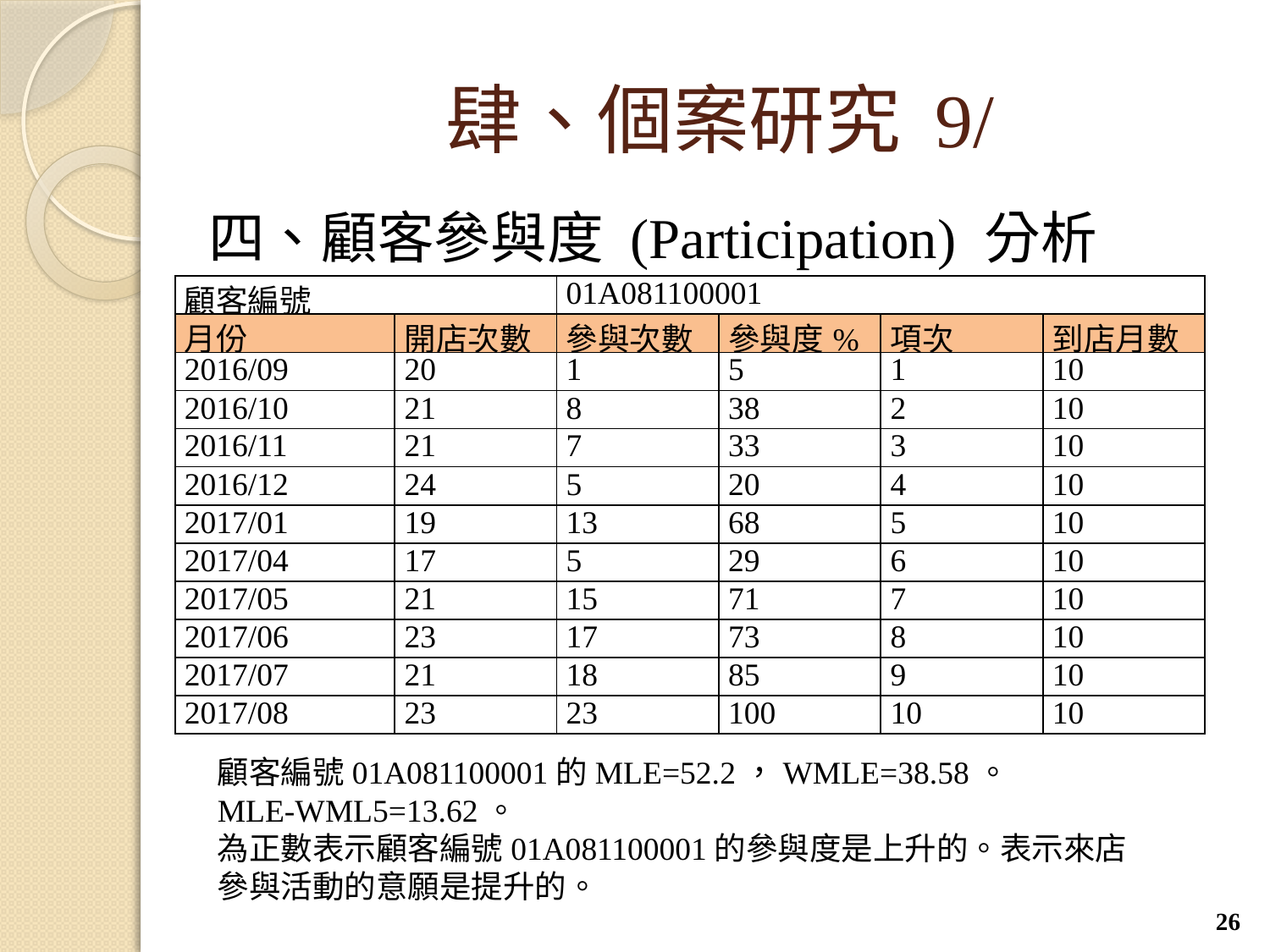

# 肆、個案研究 9/
四、顧客參與度 (Participation) 分析
| 顧客編號 |  | 01A081100001 |  |  |  |
| --- | --- | --- | --- | --- | --- |
| 月份 | 開店次數 | 參與次數 | 參與度% | 項次 | 到店月數 |
| 2016/09 | 20 | 1 | 5 | 1 | 10 |
| 2016/10 | 21 | 8 | 38 | 2 | 10 |
| 2016/11 | 21 | 7 | 33 | 3 | 10 |
| 2016/12 | 24 | 5 | 20 | 4 | 10 |
| 2017/01 | 19 | 13 | 68 | 5 | 10 |
| 2017/04 | 17 | 5 | 29 | 6 | 10 |
| 2017/05 | 21 | 15 | 71 | 7 | 10 |
| 2017/06 | 23 | 17 | 73 | 8 | 10 |
| 2017/07 | 21 | 18 | 85 | 9 | 10 |
| 2017/08 | 23 | 23 | 100 | 10 | 10 |
顧客編號01A081100001的MLE=52.2，WMLE=38.58。
MLE-WML5=13.62。
為正數表示顧客編號01A081100001的參與度是上升的。表示來店參與活動的意願是提升的。
26